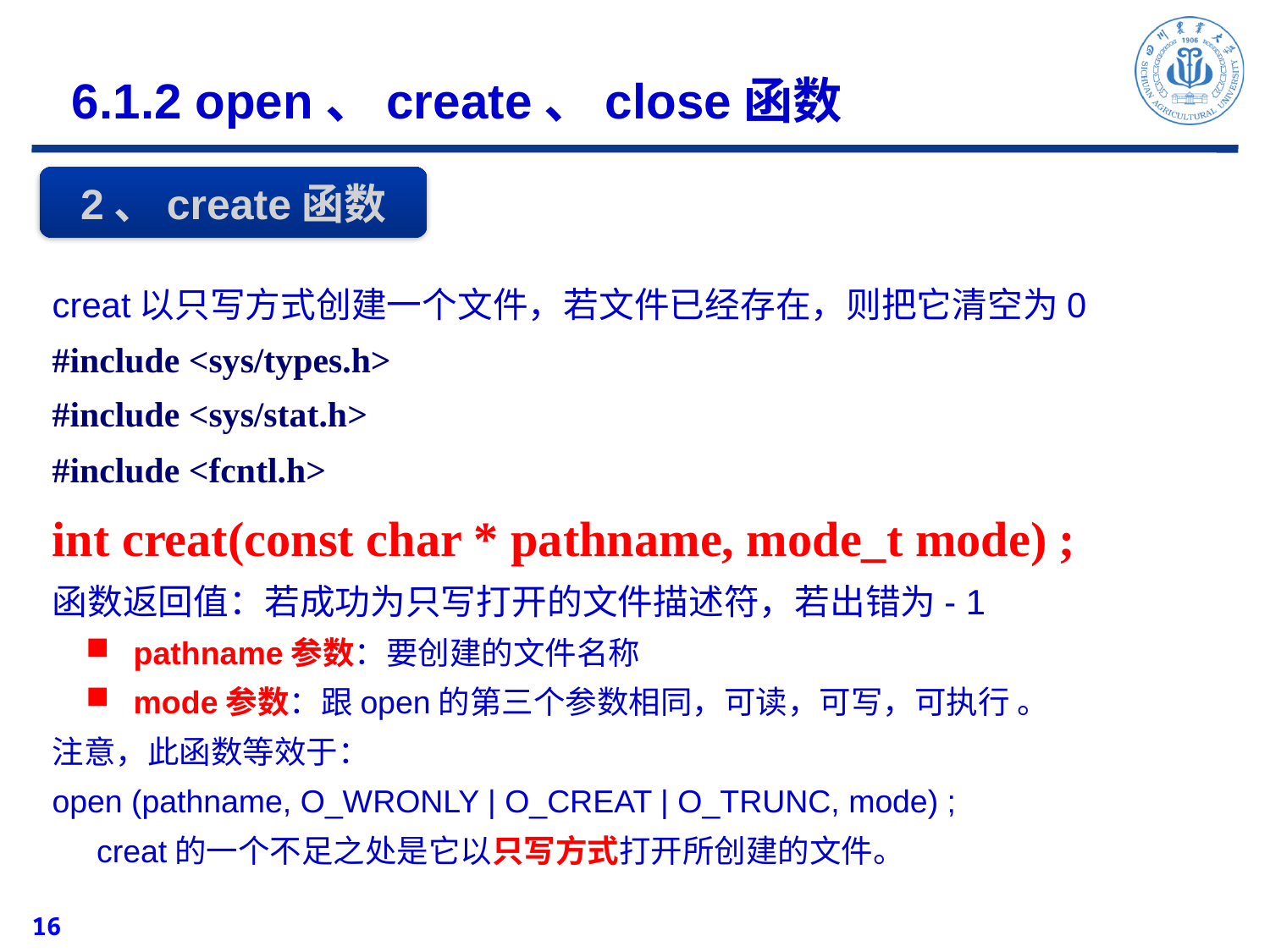

6.1.2 open、create、close函数
2、create函数
creat以只写方式创建一个文件，若文件已经存在，则把它清空为0
#include <sys/types.h>
#include <sys/stat.h>
#include <fcntl.h>
int creat(const char * pathname, mode_t mode) ;
函数返回值：若成功为只写打开的文件描述符，若出错为- 1
  pathname参数：要创建的文件名称
  mode参数：跟open的第三个参数相同，可读，可写，可执行 。
注意，此函数等效于：
open (pathname, O_WRONLY | O_CREAT | O_TRUNC, mode) ;
     creat的一个不足之处是它以只写方式打开所创建的文件。